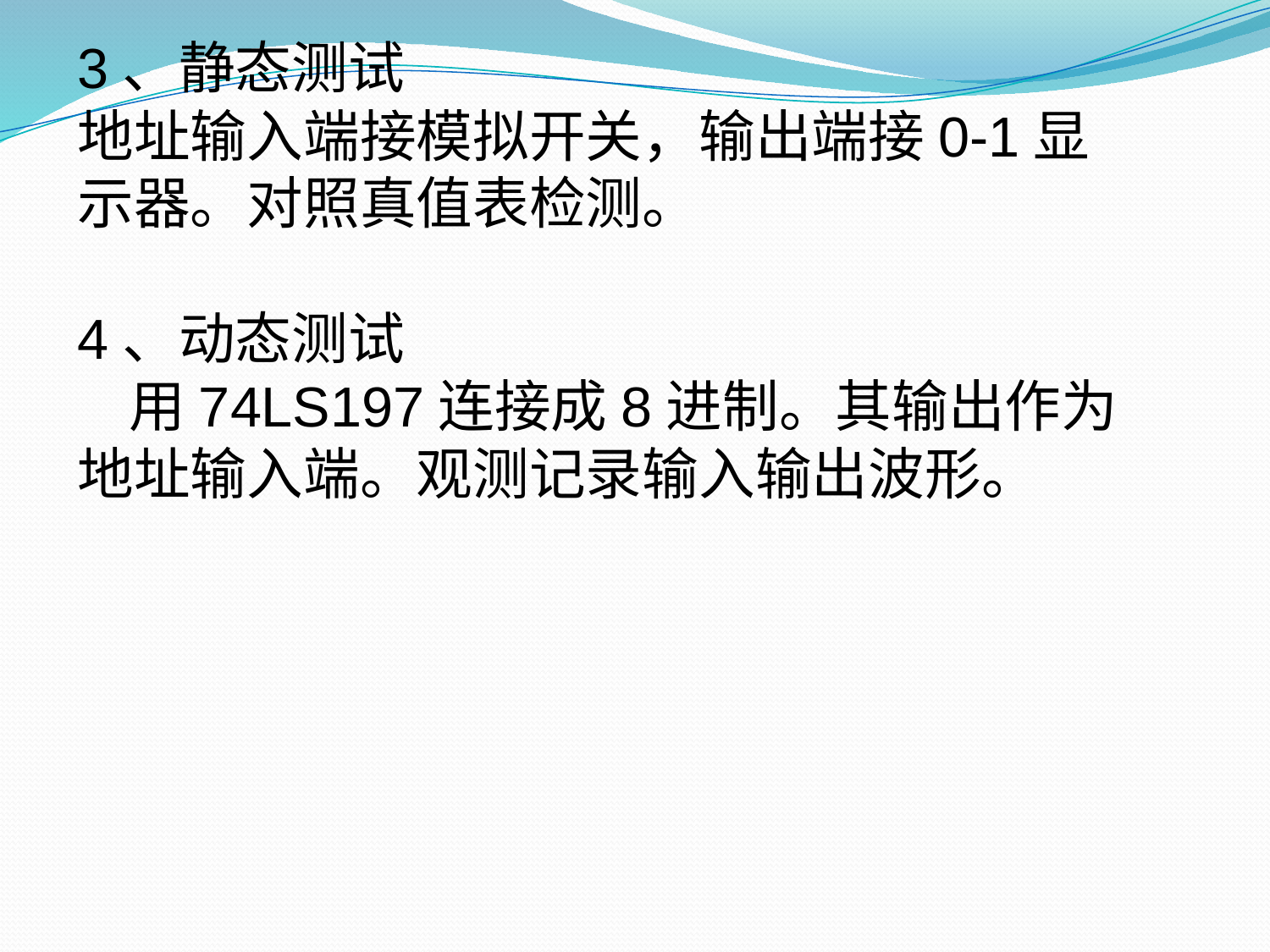

3、静态测试
地址输入端接模拟开关，输出端接0-1显示器。对照真值表检测。

4、动态测试
   用74LS197连接成8进制。其输出作为地址输入端。观测记录输入输出波形。